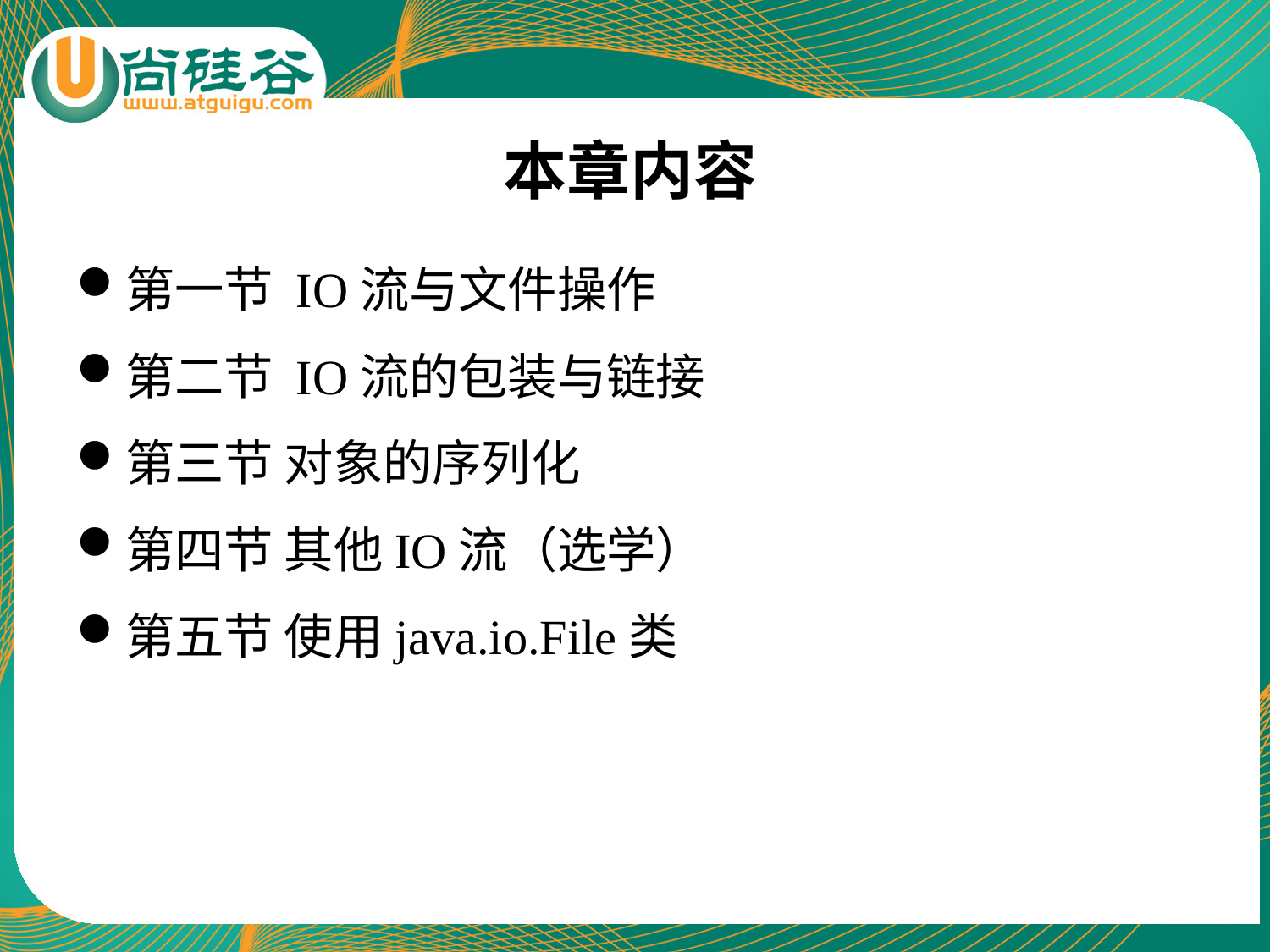

# 本章内容
第一节 IO流与文件操作
第二节 IO流的包装与链接
第三节 对象的序列化
第四节 其他IO流（选学）
第五节 使用java.io.File类